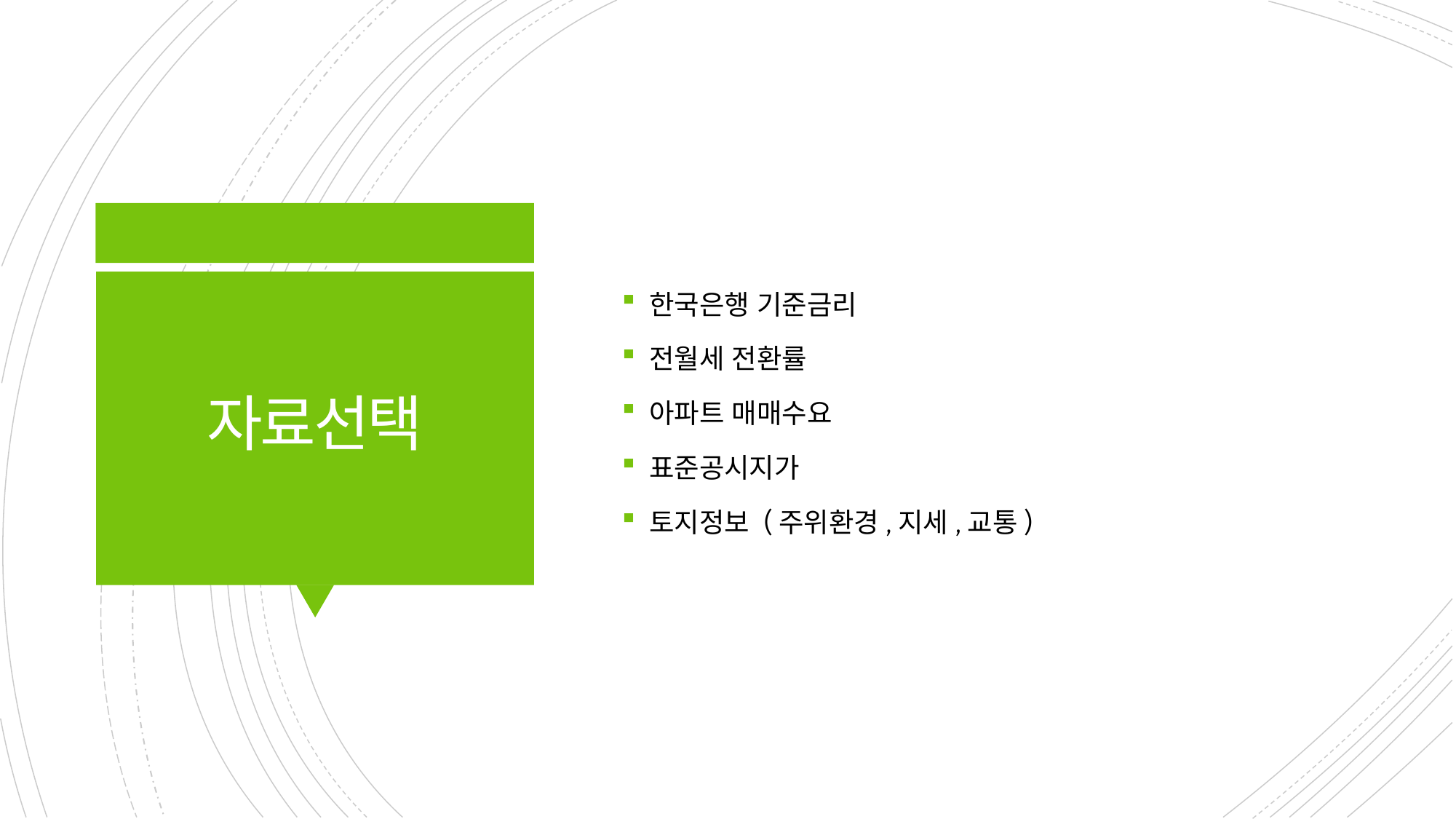

한국은행 기준금리
전월세 전환률
아파트 매매수요
표준공시지가
토지정보 (주위환경,지세,교통)
# 자료선택